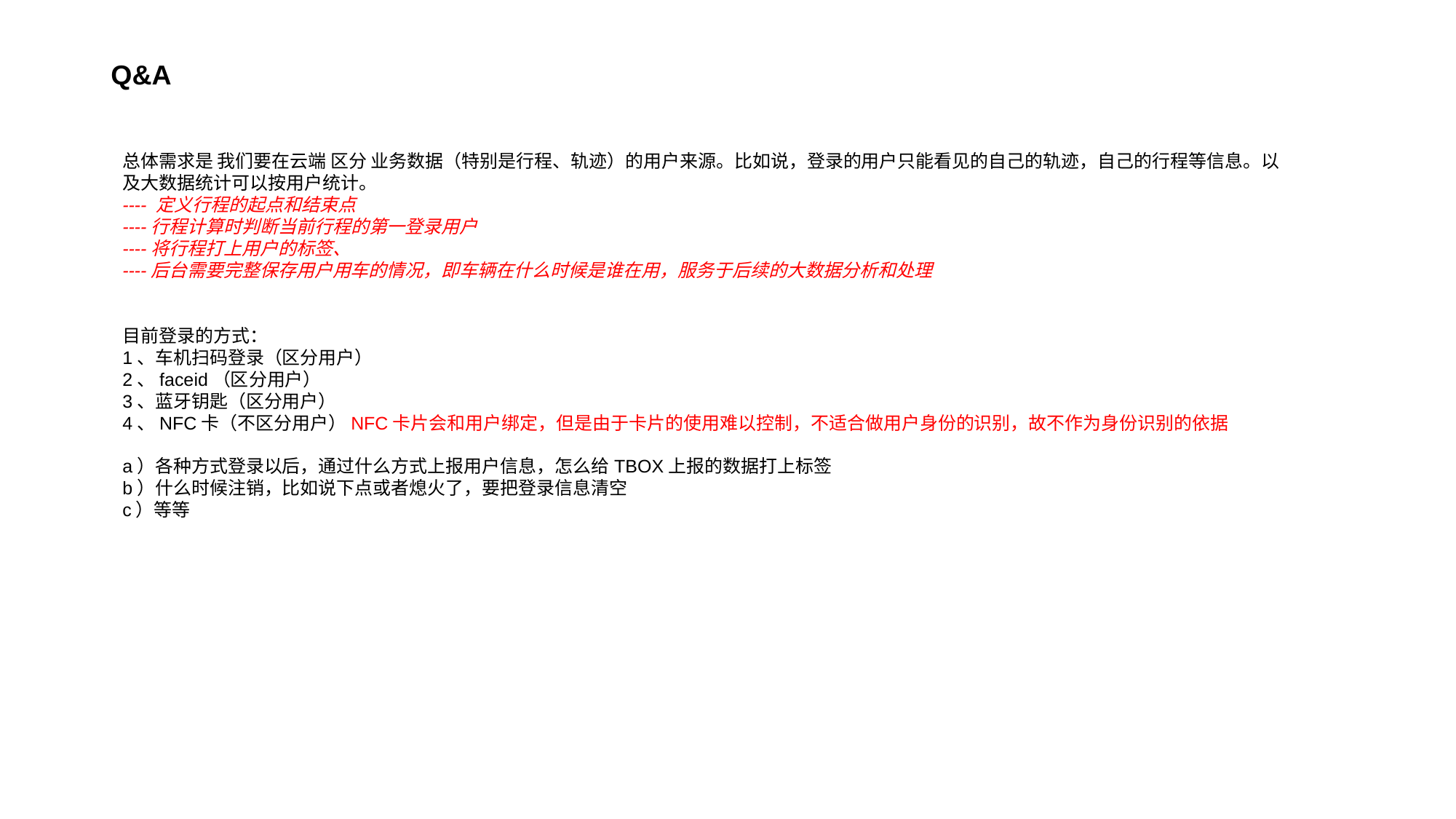

# Q&A
总体需求是 我们要在云端 区分 业务数据（特别是行程、轨迹）的用户来源。比如说，登录的用户只能看见的自己的轨迹，自己的行程等信息。以及大数据统计可以按用户统计。
---- 定义行程的起点和结束点
----行程计算时判断当前行程的第一登录用户
----将行程打上用户的标签、
----后台需要完整保存用户用车的情况，即车辆在什么时候是谁在用，服务于后续的大数据分析和处理

目前登录的方式：
1、车机扫码登录（区分用户）
2、faceid（区分用户）
3、蓝牙钥匙（区分用户）
4、NFC卡（不区分用户）NFC卡片会和用户绑定，但是由于卡片的使用难以控制，不适合做用户身份的识别，故不作为身份识别的依据

a）各种方式登录以后，通过什么方式上报用户信息，怎么给TBOX上报的数据打上标签
b）什么时候注销，比如说下点或者熄火了，要把登录信息清空
c）等等